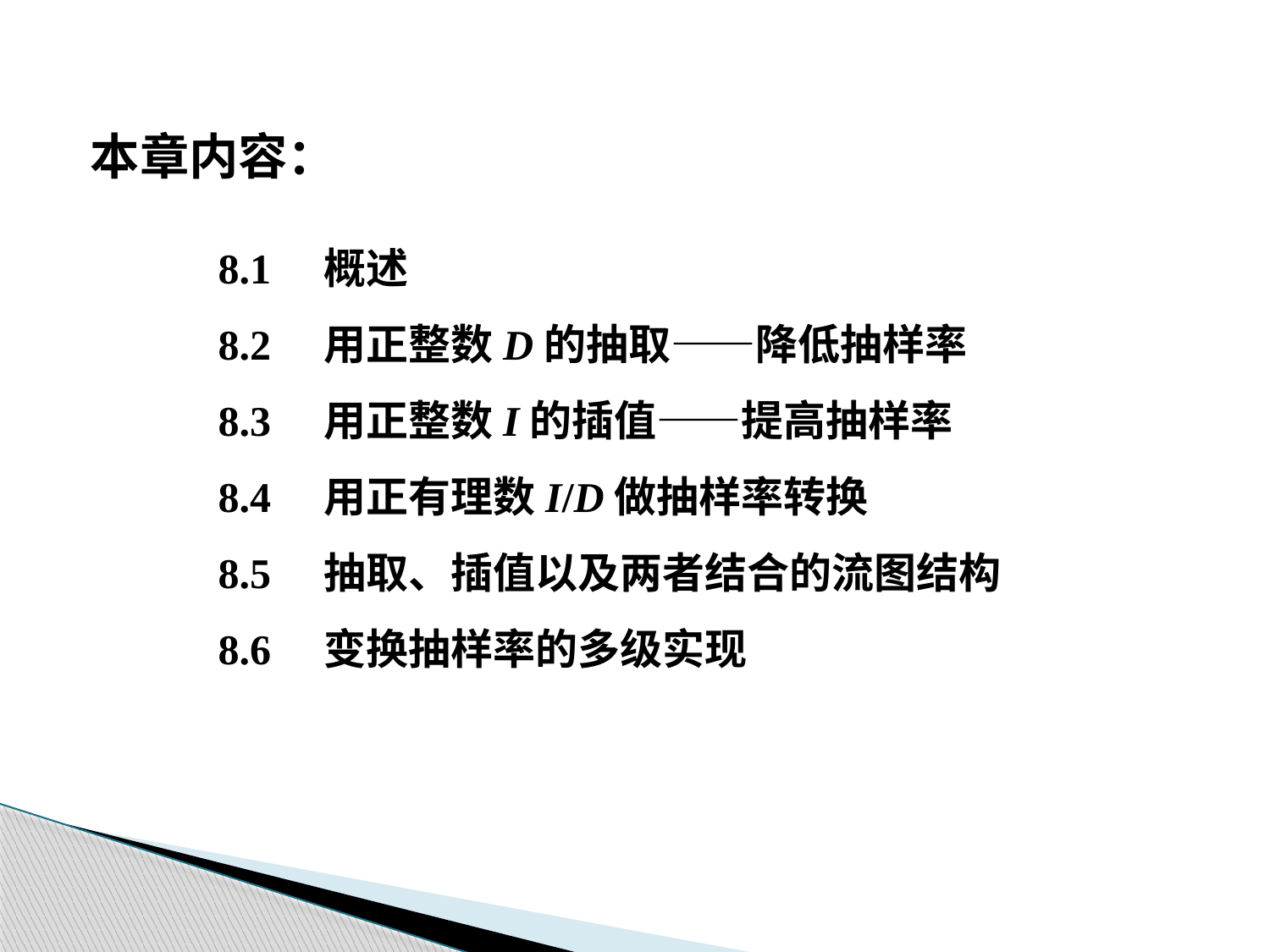

本章内容：
8.1    概述
8.2    用正整数D的抽取——降低抽样率
8.3    用正整数I的插值——提高抽样率
8.4    用正有理数I/D做抽样率转换
8.5    抽取、插值以及两者结合的流图结构
8.6    变换抽样率的多级实现